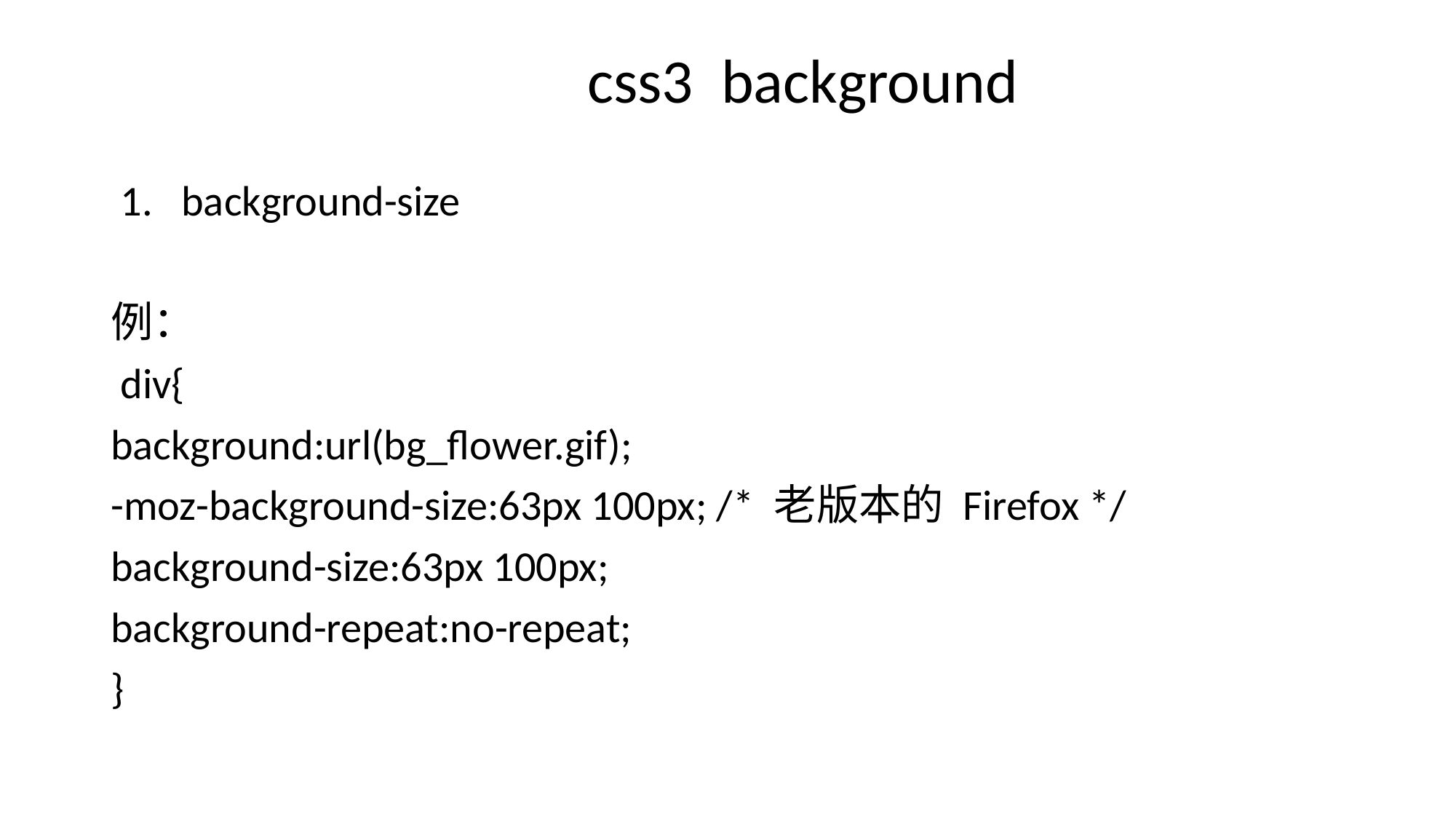

# css3  background

 1.   background-size

例：
 div{
background:url(bg_flower.gif);
-moz-background-size:63px 100px; /* 老版本的 Firefox */
background-size:63px 100px;
background-repeat:no-repeat;
}